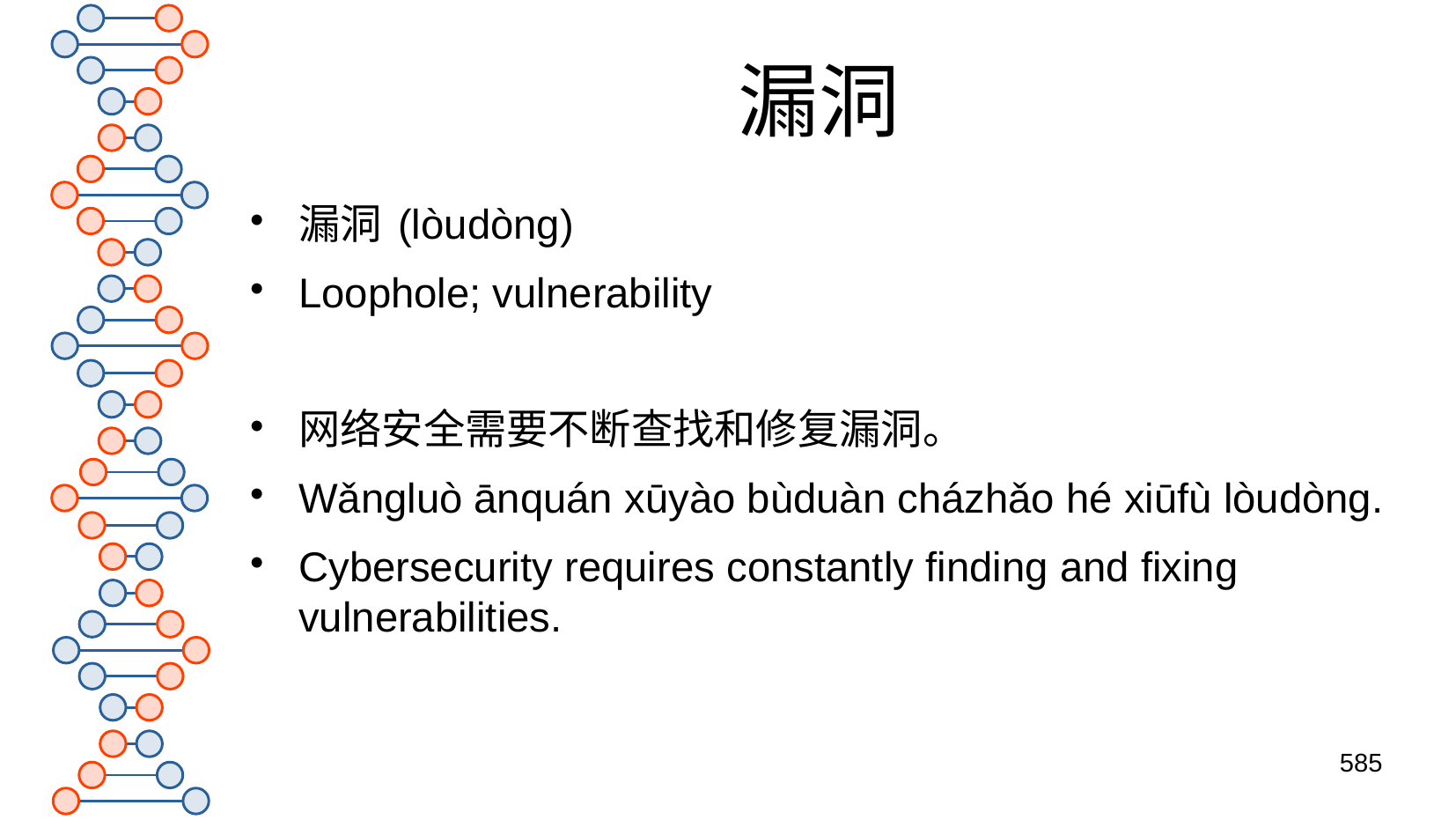

# 漏洞
漏洞 (lòudòng)
Loophole; vulnerability

网络安全需要不断查找和修复漏洞。
Wǎngluò ānquán xūyào bùduàn cházhǎo hé xiūfù lòudòng.
Cybersecurity requires constantly finding and fixing vulnerabilities.
585